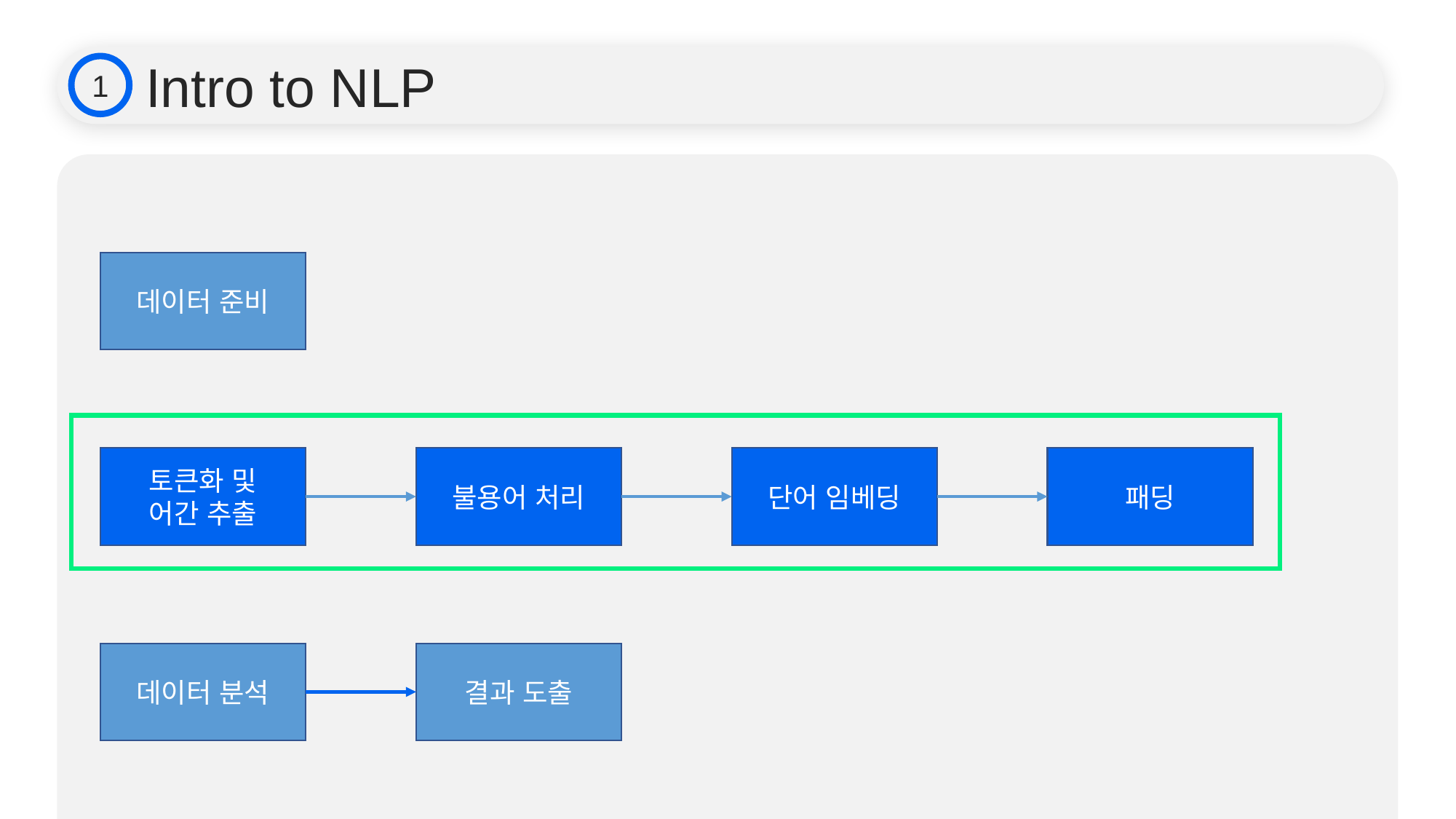

Intro to NLP
1

데이터 준비

토큰화 및
어간 추출
불용어 처리
단어 임베딩
패딩
데이터 분석
결과 도출